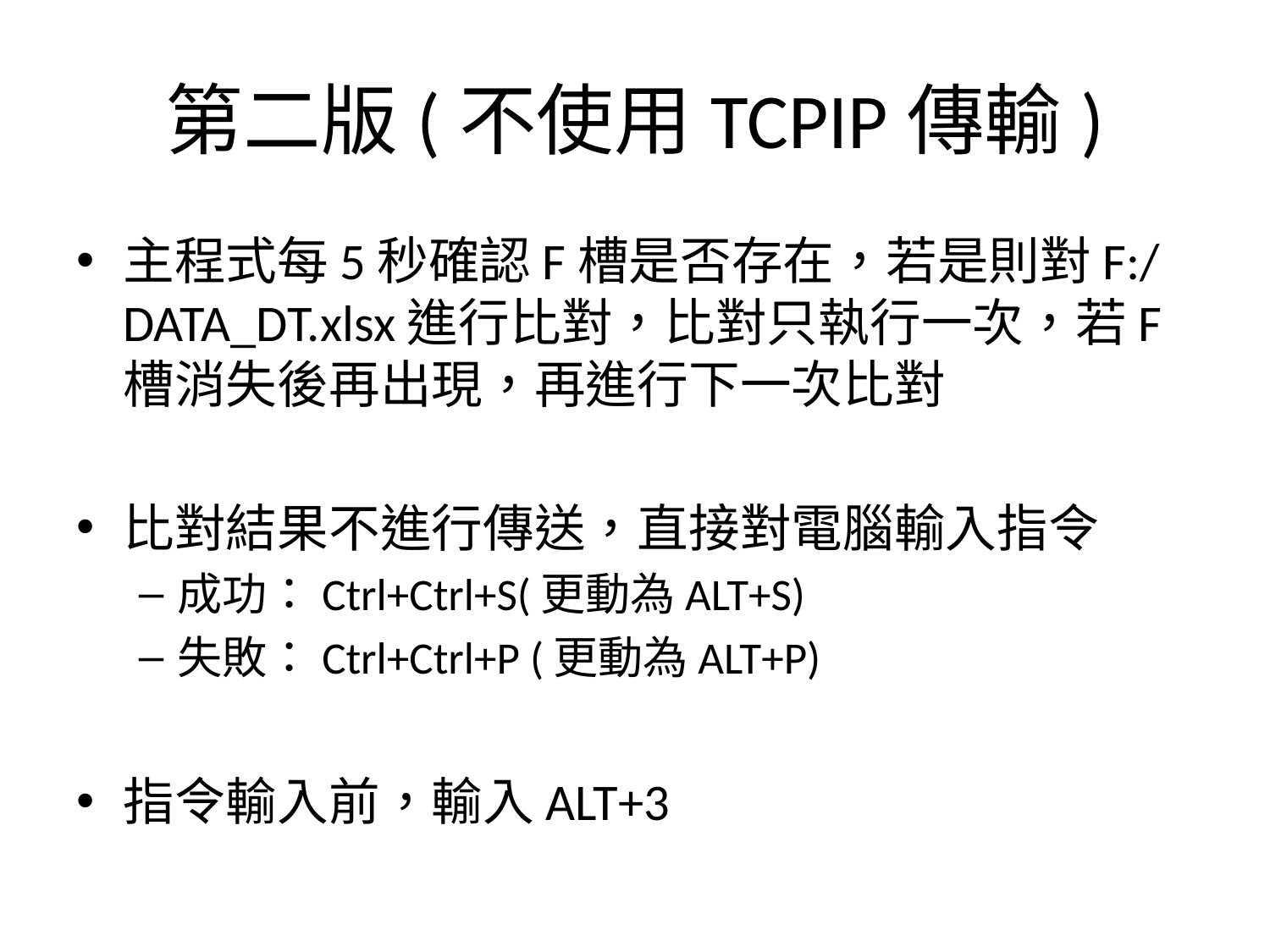

# 第二版(不使用TCPIP傳輸)
主程式每5秒確認F槽是否存在，若是則對F:/DATA_DT.xlsx進行比對，比對只執行一次，若F槽消失後再出現，再進行下一次比對

比對結果不進行傳送，直接對電腦輸入指令
成功：Ctrl+Ctrl+S(更動為ALT+S)
失敗：Ctrl+Ctrl+P (更動為ALT+P)

指令輸入前，輸入ALT+3